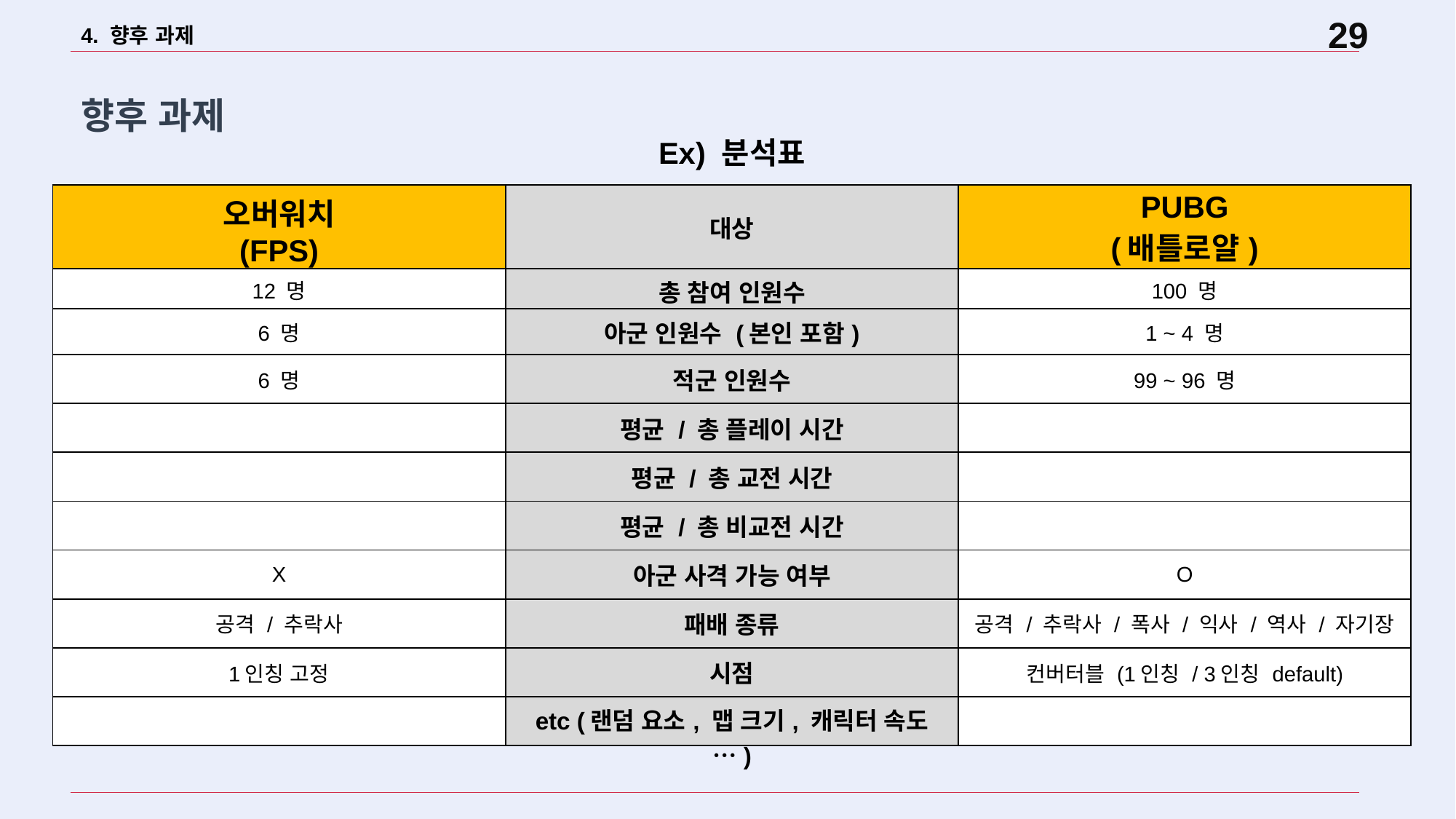

4. 향후 과제
향후 과제
Ex) 분석표
| 오버워치 (FPS) | 대상 | PUBG (배틀로얄) |
| --- | --- | --- |
| 12 명 | 총 참여 인원수 | 100 명 |
| 6 명 | 아군 인원수 (본인 포함) | 1 ~ 4 명 |
| 6 명 | 적군 인원수 | 99 ~ 96 명 |
|  | 평균 / 총 플레이 시간 |  |
|  | 평균 / 총 교전 시간 |  |
|  | 평균 / 총 비교전 시간 |  |
| X | 아군 사격 가능 여부 | O |
| 공격 / 추락사 | 패배 종류 | 공격 / 추락사 / 폭사 / 익사 / 역사 / 자기장 |
| 1인칭 고정 | 시점 | 컨버터블 (1인칭 / 3인칭 default) |
|  | etc (랜덤 요소, 맵 크기, 캐릭터 속도…) |  |